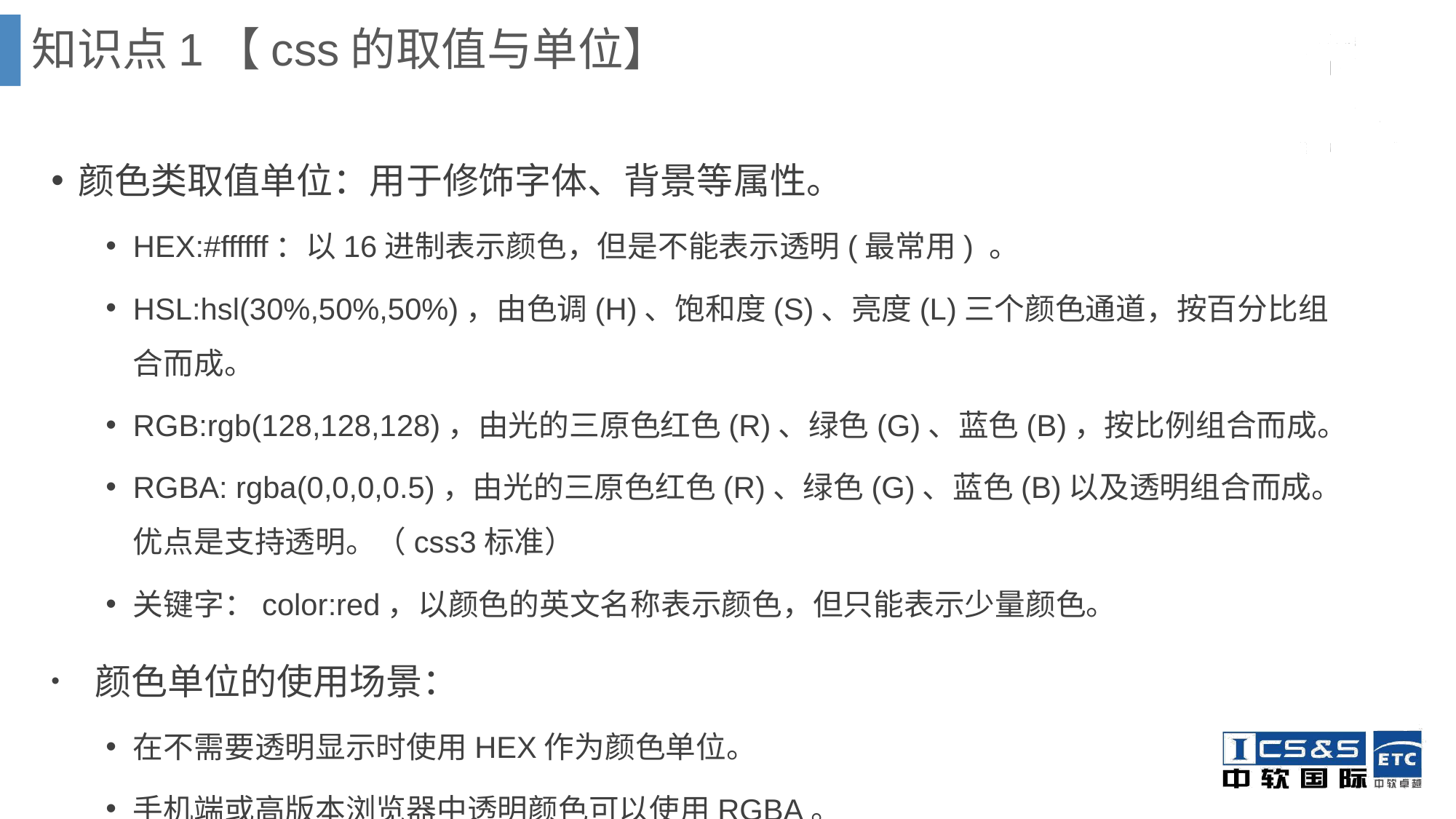

知识点1【css的取值与单位】
颜色类取值单位：用于修饰字体、背景等属性。
HEX:#ffffff：以16进制表示颜色，但是不能表示透明(最常用) 。
HSL:hsl(30%,50%,50%)，由色调(H)、饱和度(S)、亮度(L)三个颜色通道，按百分比组合而成。
RGB:rgb(128,128,128)，由光的三原色红色(R)、绿色(G)、蓝色(B)，按比例组合而成。
RGBA: rgba(0,0,0,0.5)，由光的三原色红色(R)、绿色(G)、蓝色(B)以及透明组合而成。优点是支持透明。（css3标准）
关键字：color:red，以颜色的英文名称表示颜色，但只能表示少量颜色。
  颜色单位的使用场景：
在不需要透明显示时使用HEX作为颜色单位。
手机端或高版本浏览器中透明颜色可以使用RGBA。